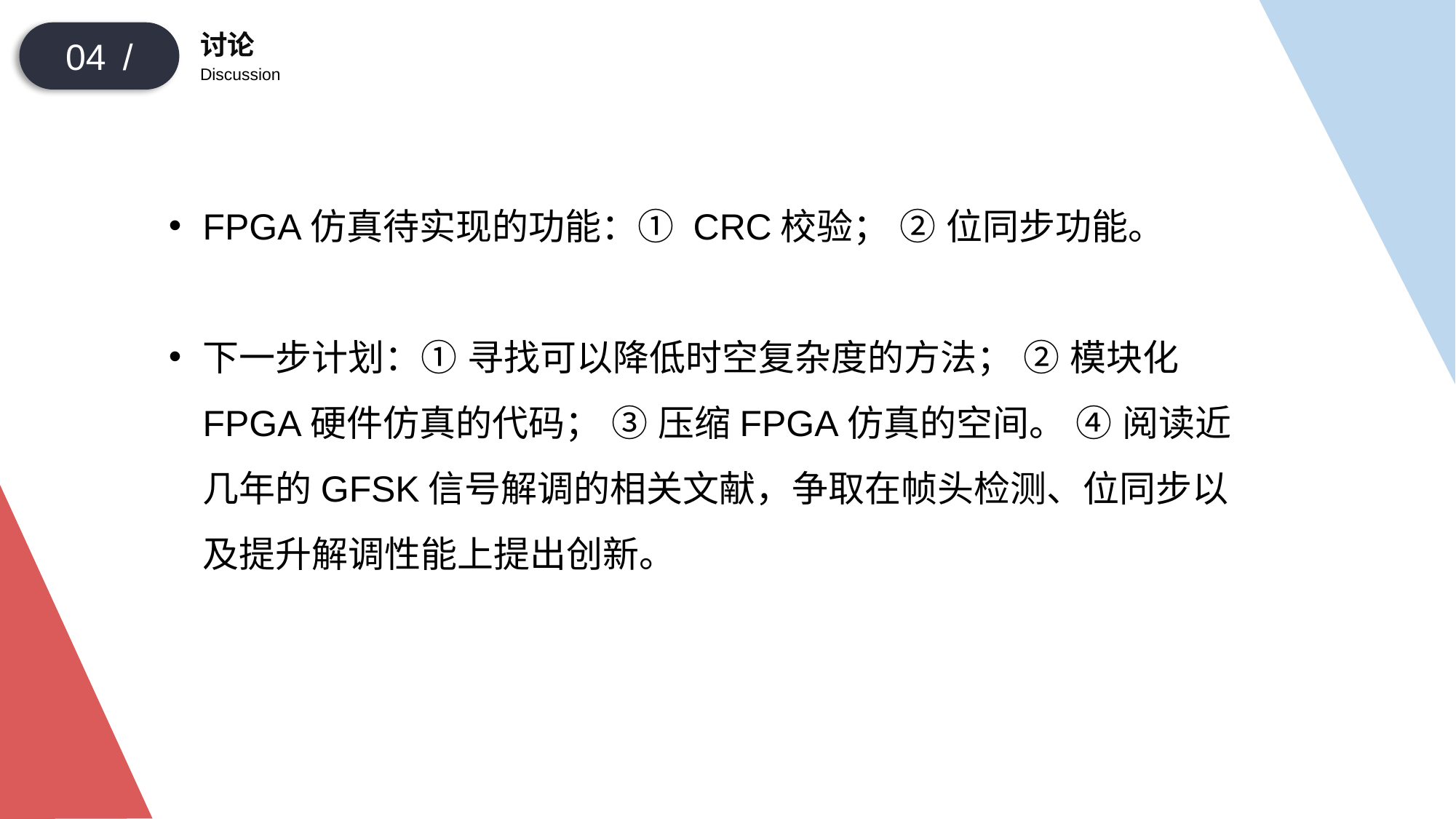

讨论
Discussion
04  /
FPGA仿真待实现的功能：① CRC校验； ② 位同步功能。

下一步计划：① 寻找可以降低时空复杂度的方法； ② 模块化FPGA硬件仿真的代码； ③ 压缩FPGA仿真的空间。 ④ 阅读近几年的GFSK信号解调的相关文献，争取在帧头检测、位同步以及提升解调性能上提出创新。
仿真流程